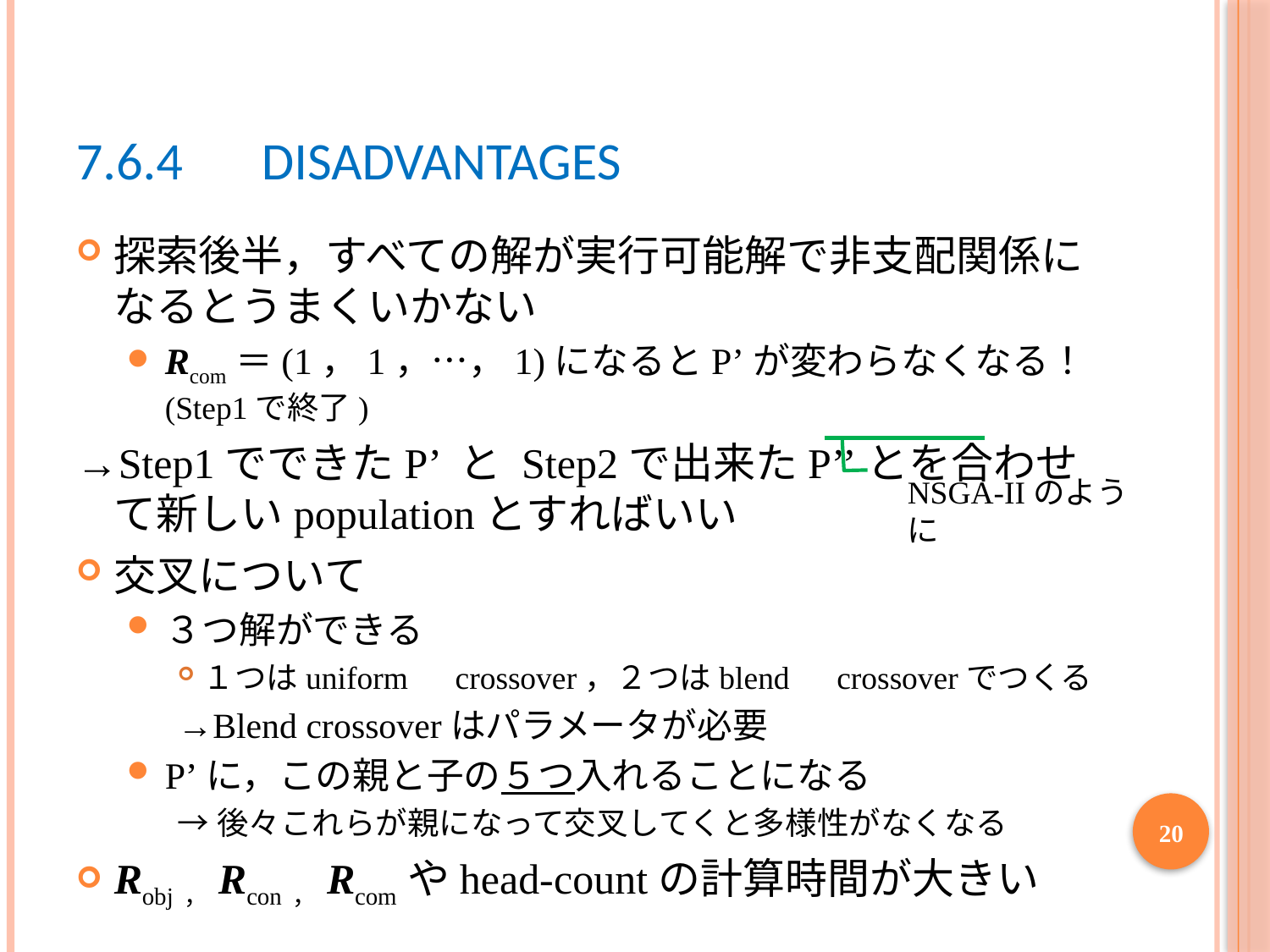

# 7.6.4　Disadvantages
探索後半，すべての解が実行可能解で非支配関係になるとうまくいかない
Rcom＝(1，1，…，1)になるとP’が変わらなくなる！(Step1で終了)
→Step1でできたP’ と Step2で出来たP’’とを合わせて新しいpopulationとすればいい
交叉について
３つ解ができる
１つはuniform　crossover，２つはblend　crossoverでつくる
→Blend crossoverはパラメータが必要
P’に，この親と子の５つ入れることになる
→後々これらが親になって交叉してくと多様性がなくなる
Robj，Rcon，Rcomやhead-countの計算時間が大きい

NSGA-IIのように
20